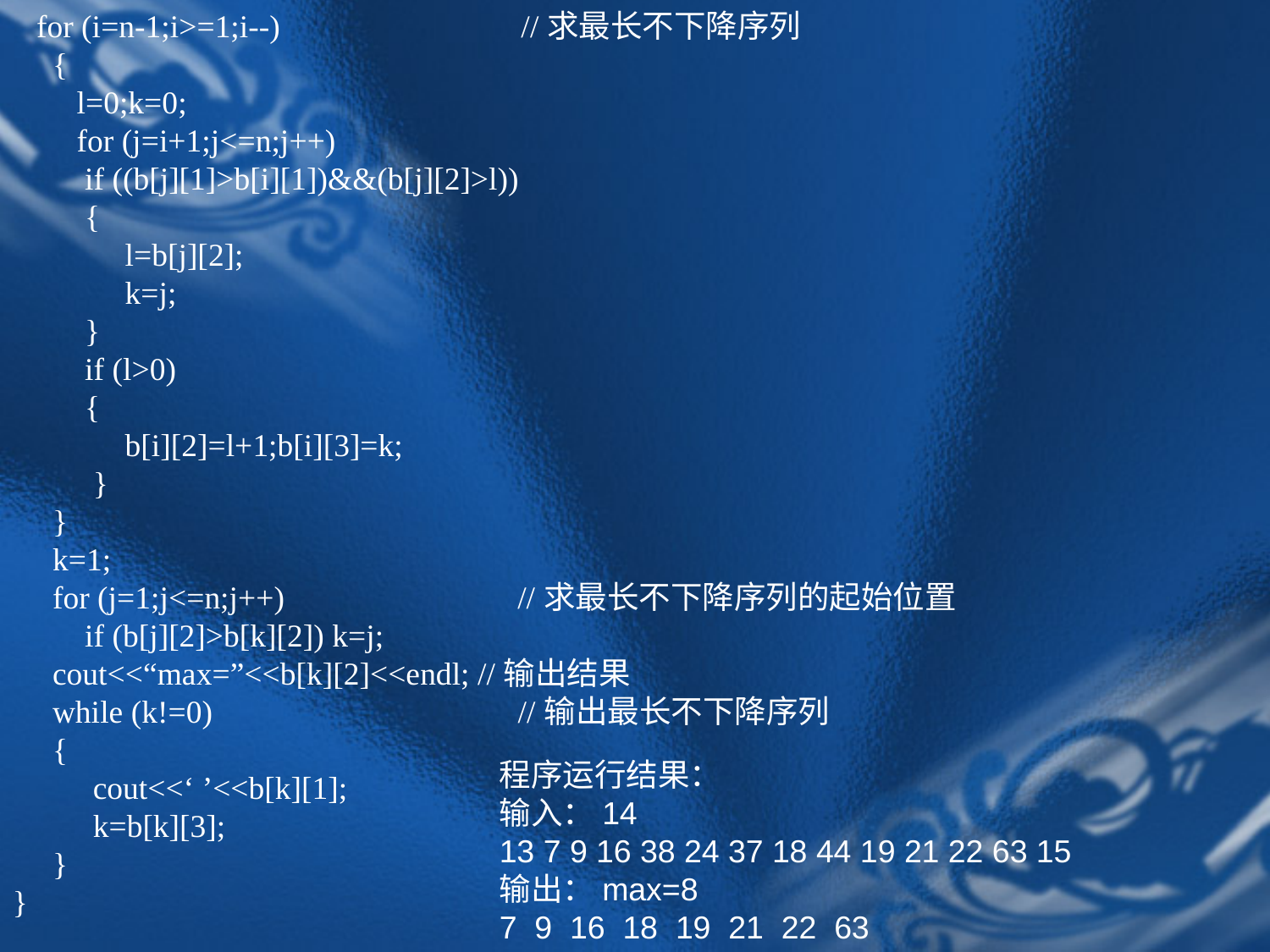

for (i=n-1;i>=1;i--)                              //求最长不下降序列
     {
        l=0;k=0;
        for (j=i+1;j<=n;j++)
         if ((b[j][1]>b[i][1])&&(b[j][2]>l))
         {
              l=b[j][2];
              k=j;
         }
         if (l>0)
         {
              b[i][2]=l+1;b[i][3]=k;
          }
     }
     k=1;
     for (j=1;j<=n;j++)                             //求最长不下降序列的起始位置
         if (b[j][2]>b[k][2]) k=j;
     cout<<“max=”<<b[k][2]<<endl; //输出结果
     while (k!=0)                                      //输出最长不下降序列
     {
          cout<<‘ ’<<b[k][1];
          k=b[k][3];
     }
}

程序运行结果：
输入：14
13 7 9 16 38 24 37 18 44 19 21 22 63 15
输出：max=8
7  9  16  18  19  21  22  63